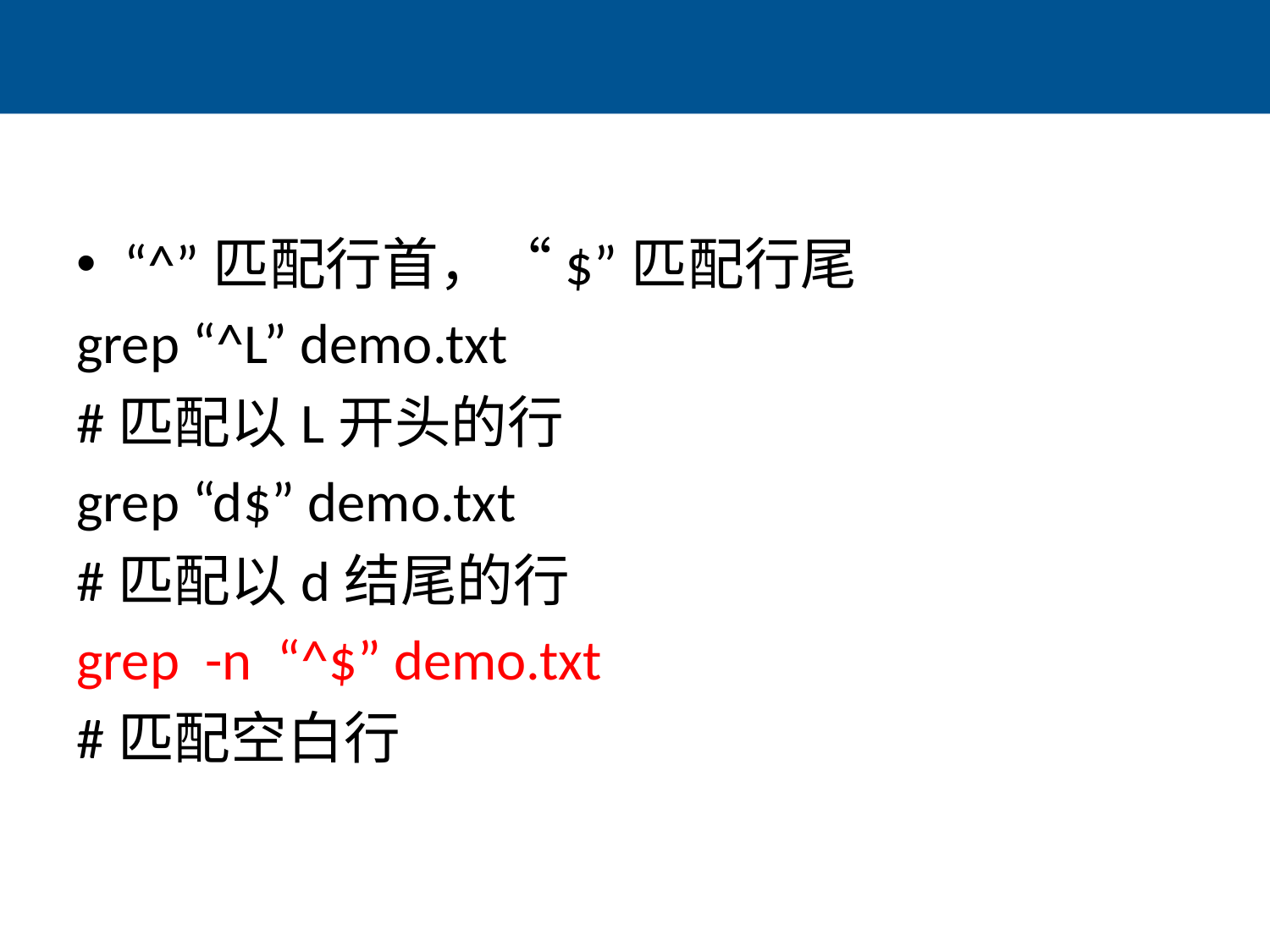

#
“^”匹配行首，“$”匹配行尾
grep “^L” demo.txt
#匹配以L开头的行
grep “d$” demo.txt
#匹配以d结尾的行
grep  -n  “^$” demo.txt
#匹配空白行